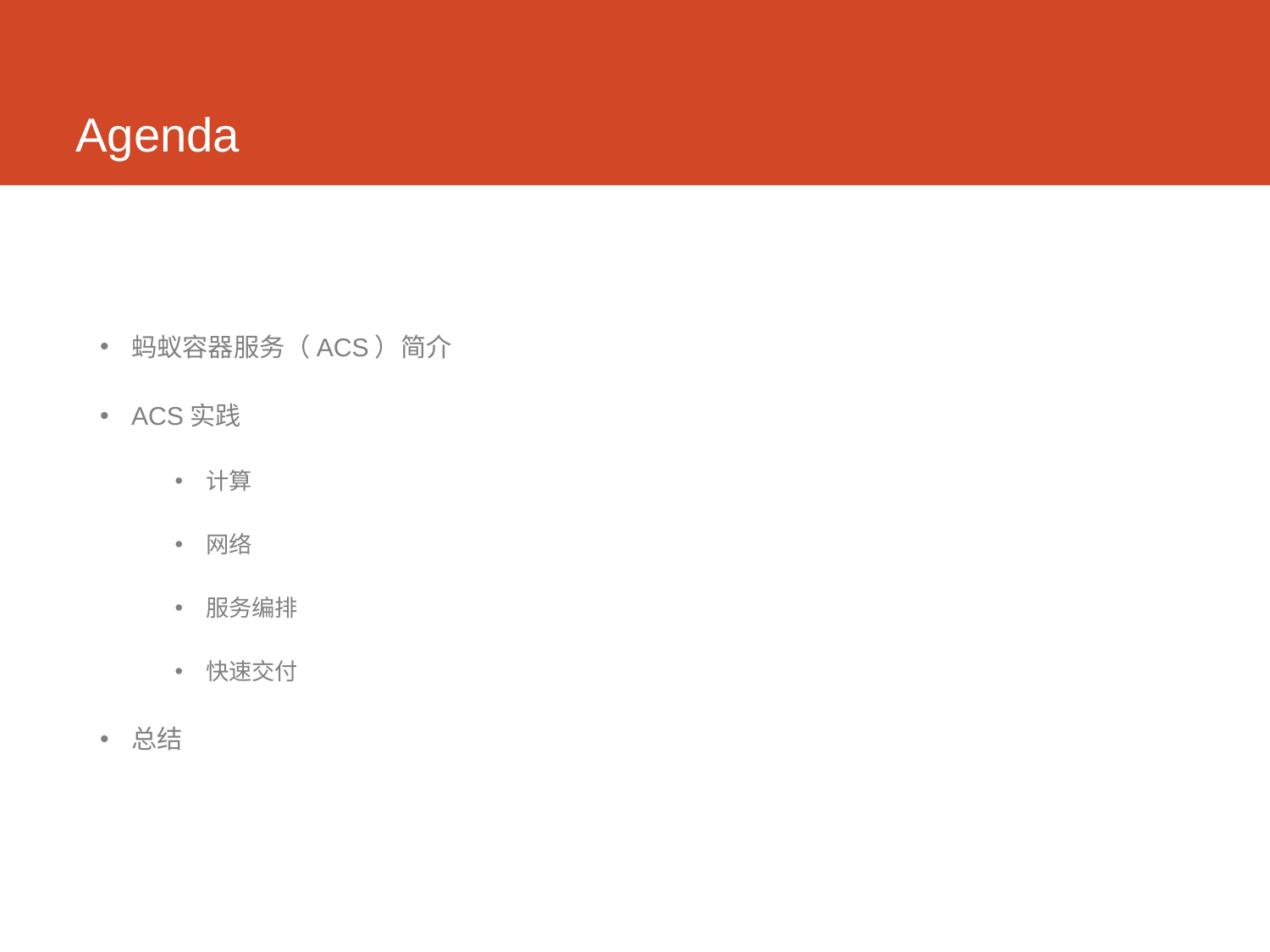

# Agenda
蚂蚁容器服务（ACS）简介
ACS实践
计算
网络
服务编排
快速交付
总结